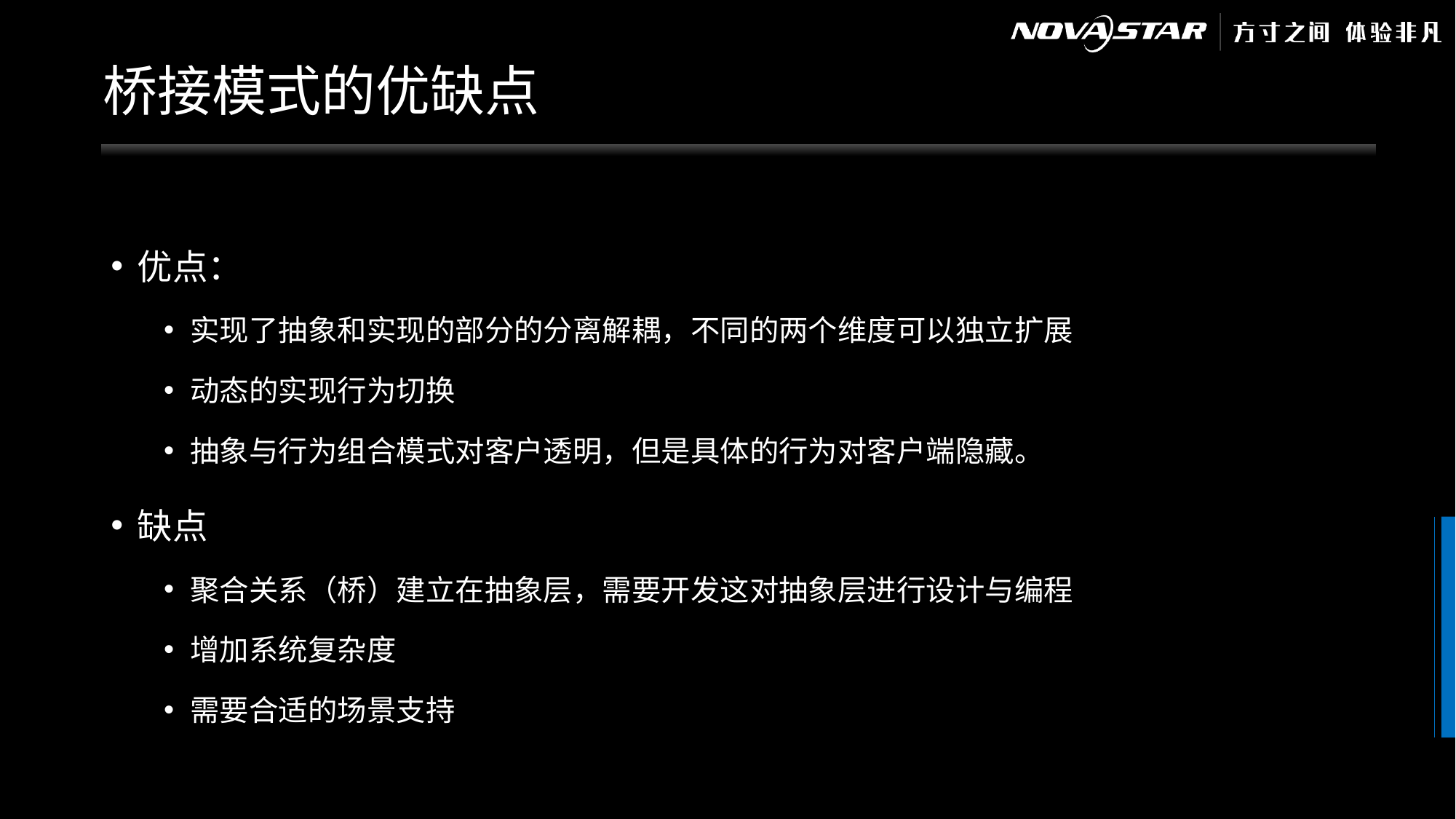

# 桥接模式的优缺点

优点：
实现了抽象和实现的部分的分离解耦，不同的两个维度可以独立扩展
动态的实现行为切换
抽象与行为组合模式对客户透明，但是具体的行为对客户端隐藏。
缺点
聚合关系（桥）建立在抽象层，需要开发这对抽象层进行设计与编程
增加系统复杂度
需要合适的场景支持